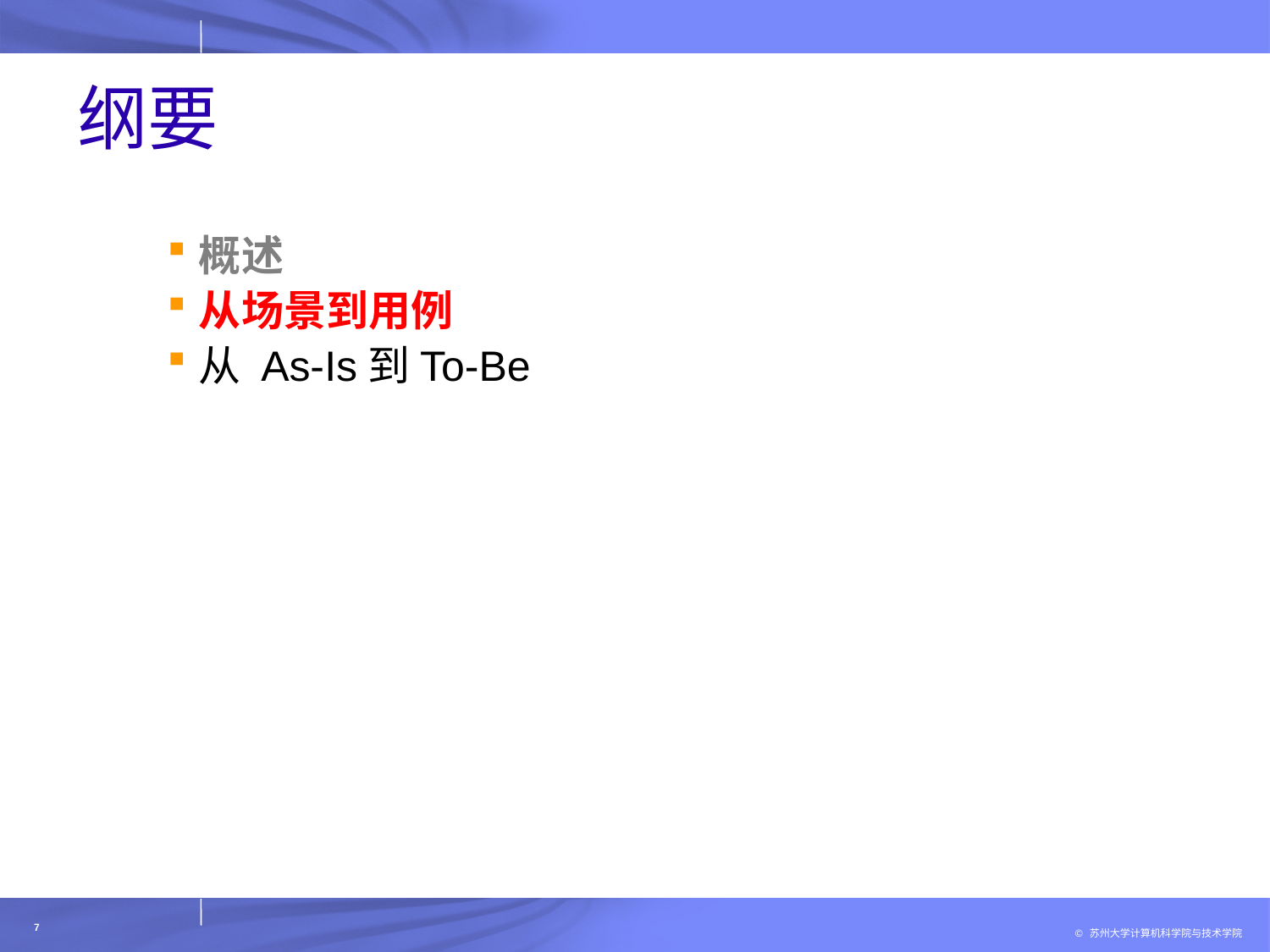

# 纲要
概述
从场景到用例
从 As-Is到To-Be

7